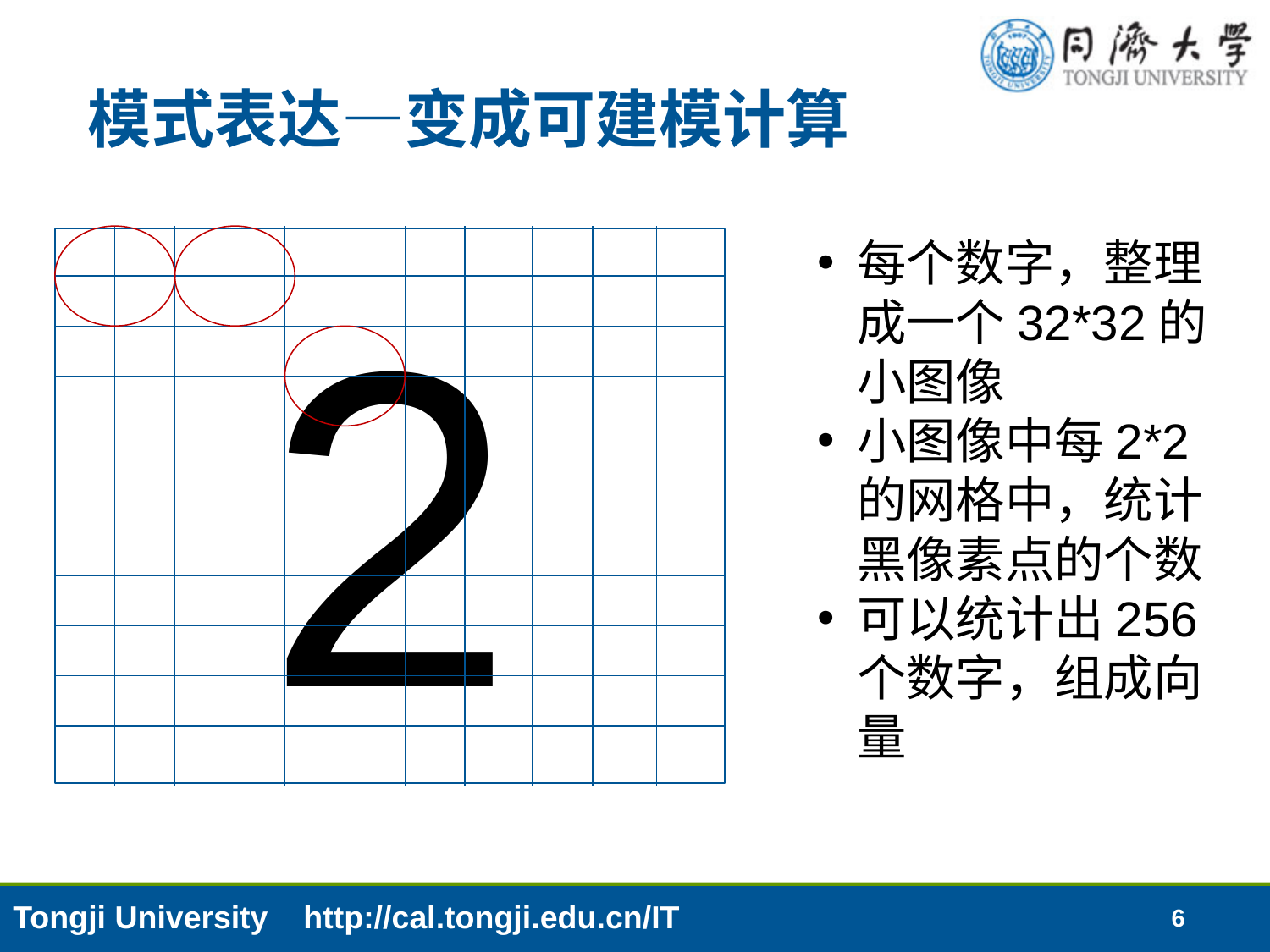

# 模式表达—变成可建模计算
2

每个数字，整理成一个32*32的小图像
小图像中每2*2的网格中，统计黑像素点的个数
可以统计出256个数字，组成向量